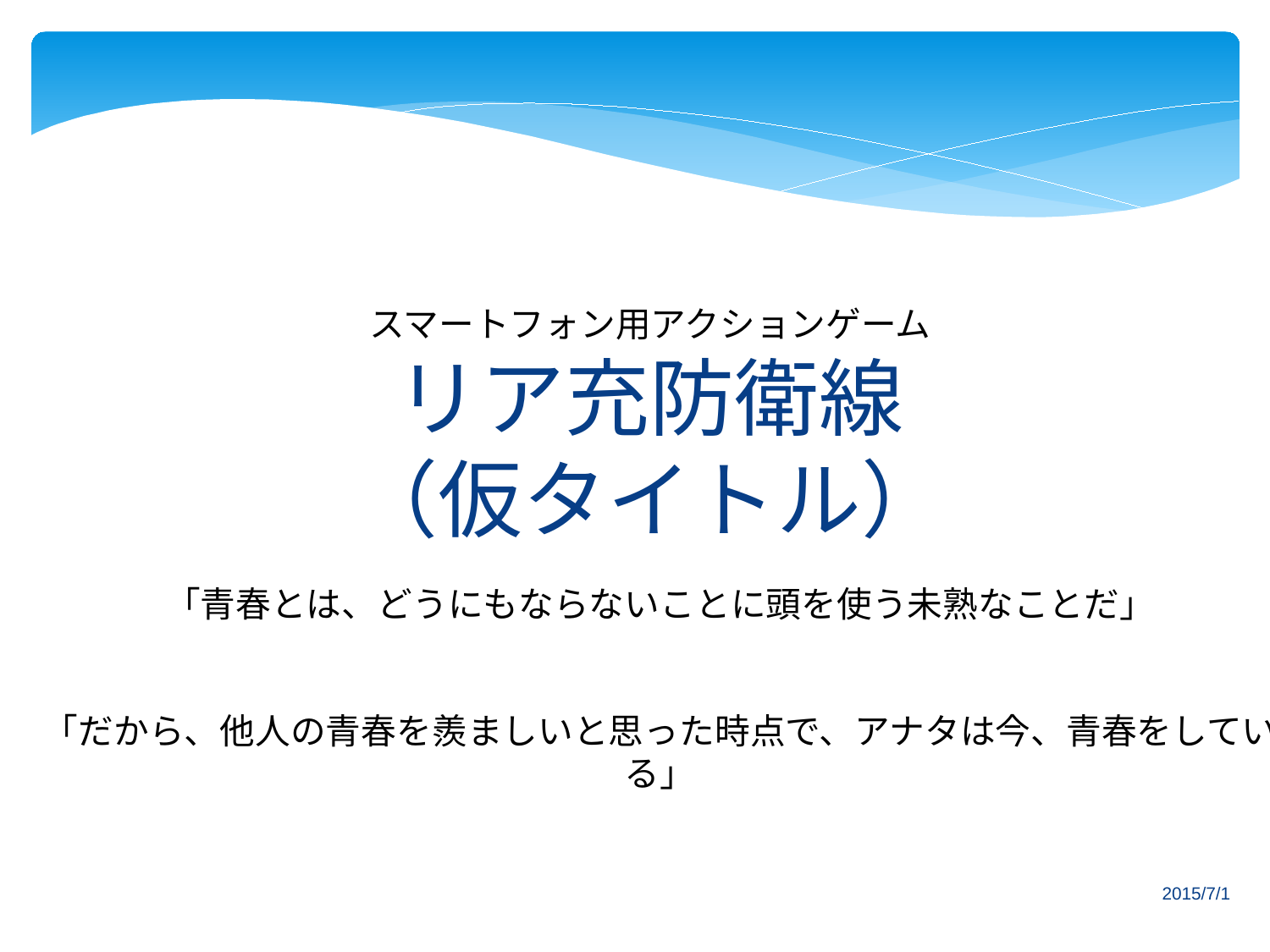

スマートフォン用アクションゲーム
リア充防衛線
（仮タイトル）
「青春とは、どうにもならないことに頭を使う未熟なことだ」

「だから、他人の青春を羨ましいと思った時点で、アナタは今、青春をしている」
2015/7/1